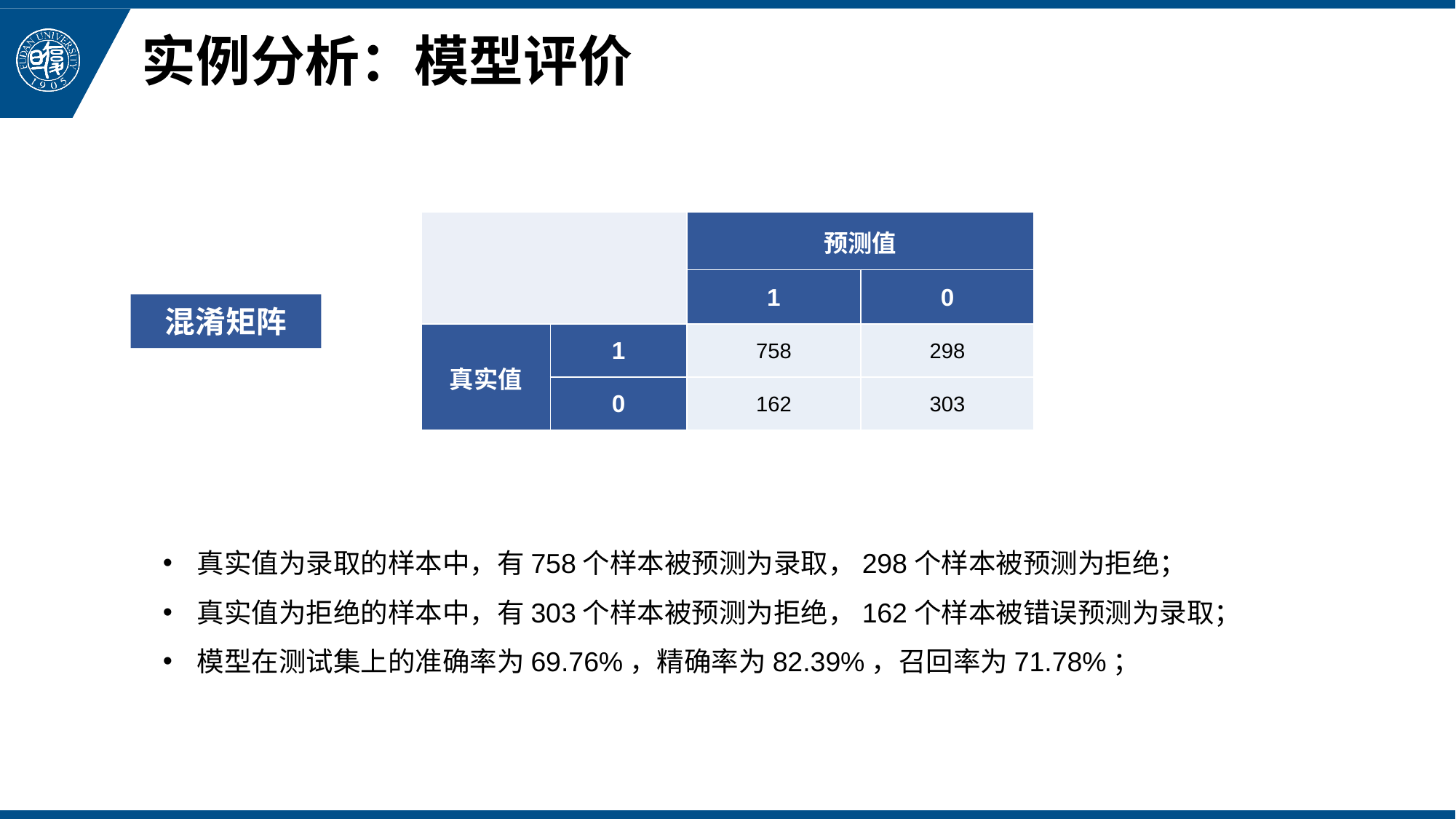

# 实例分析：模型评价
|  |  | 预测值 |  |
| --- | --- | --- | --- |
|  |  | 1 | 0 |
| 真实值 | 1 | 758 | 298 |
|  | 0 | 162 | 303 |

混淆矩阵
真实值为录取的样本中，有758个样本被预测为录取，298个样本被预测为拒绝；
真实值为拒绝的样本中，有303个样本被预测为拒绝，162个样本被错误预测为录取；
模型在测试集上的准确率为69.76%，精确率为82.39%，召回率为71.78%；